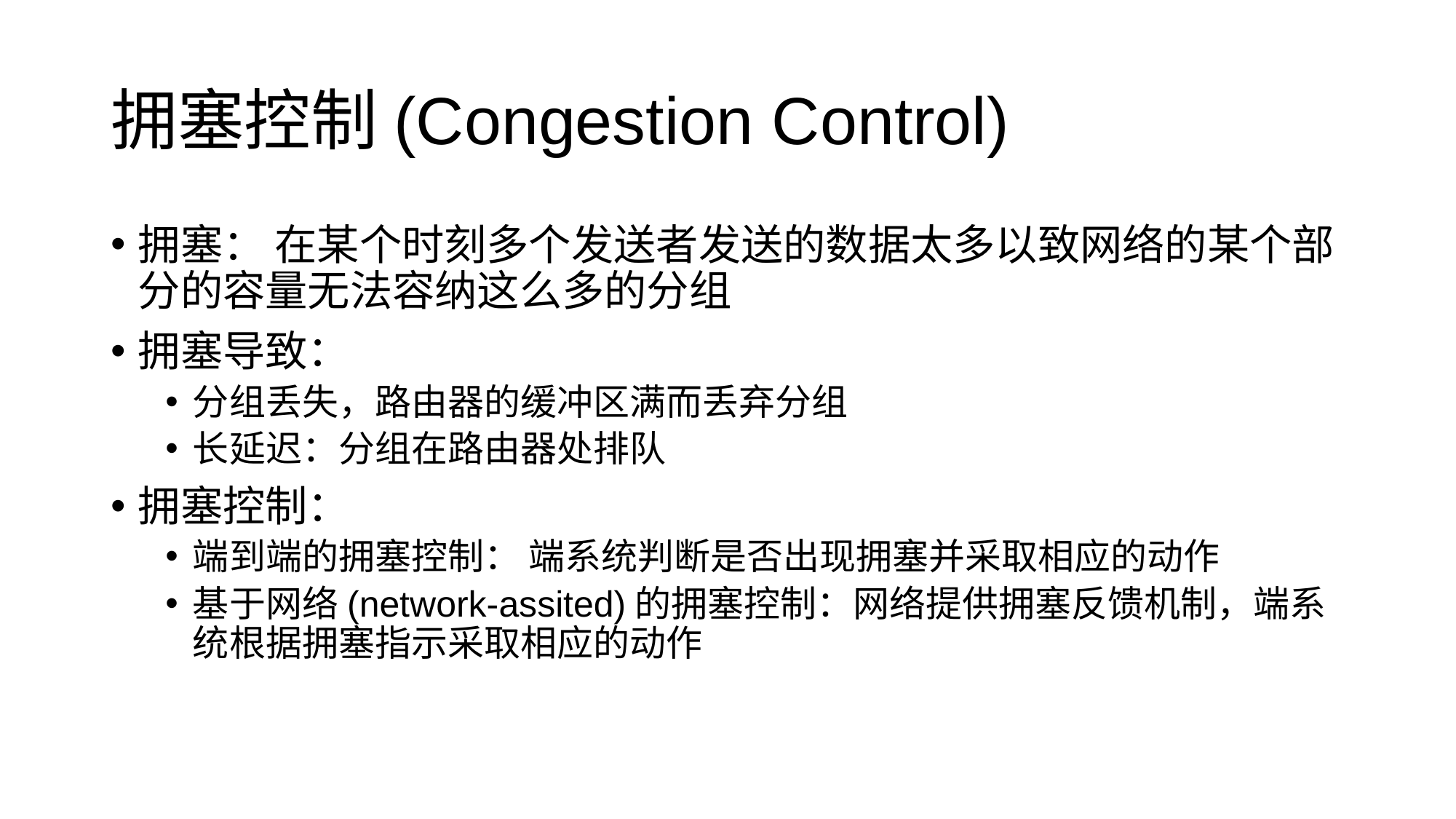

# 拥塞控制(Congestion Control)
拥塞： 在某个时刻多个发送者发送的数据太多以致网络的某个部分的容量无法容纳这么多的分组
拥塞导致：
分组丢失，路由器的缓冲区满而丢弃分组
长延迟：分组在路由器处排队
拥塞控制：
端到端的拥塞控制： 端系统判断是否出现拥塞并采取相应的动作
基于网络(network-assited)的拥塞控制：网络提供拥塞反馈机制，端系统根据拥塞指示采取相应的动作